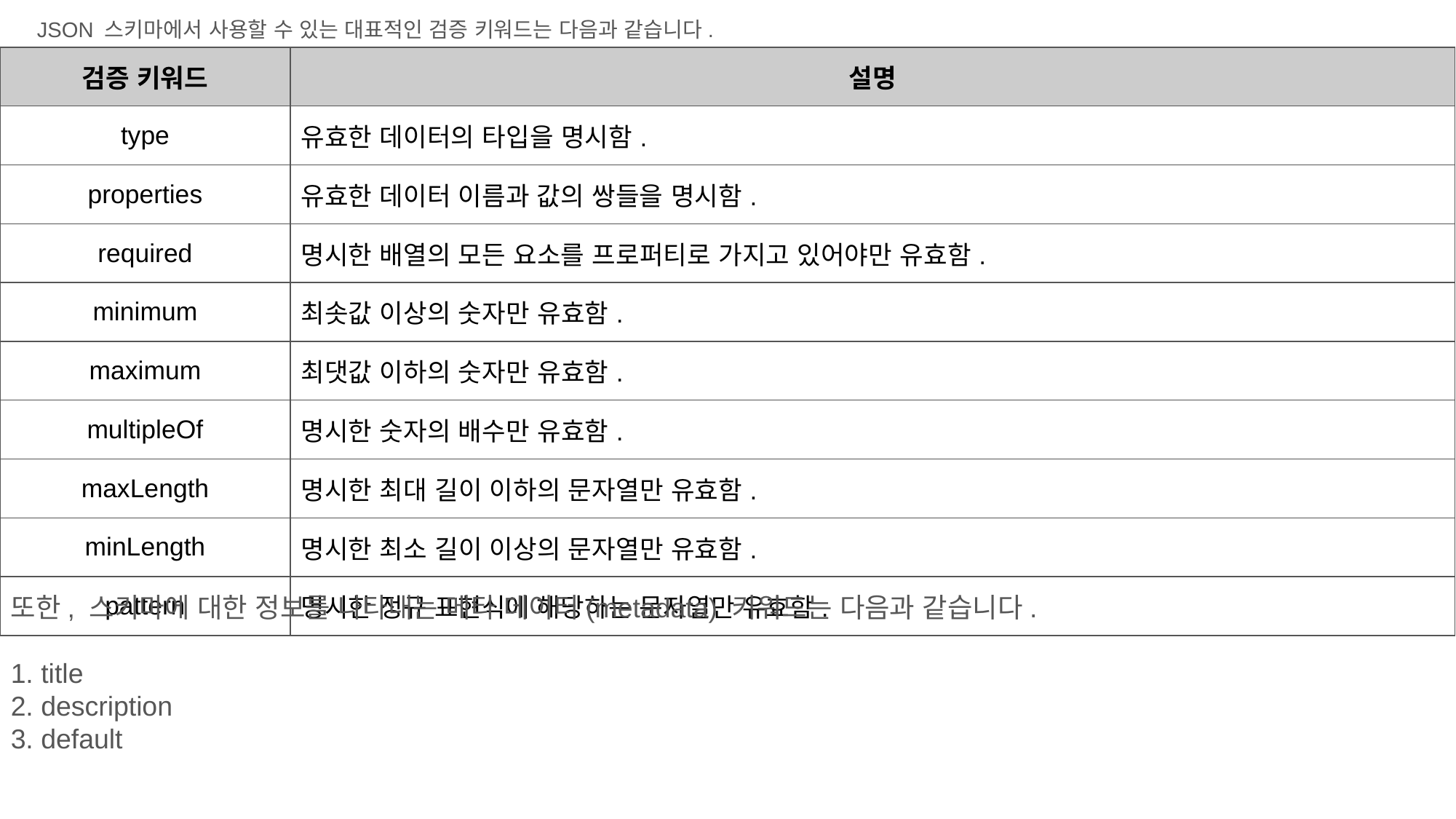

JSON 스키마에서 사용할 수 있는 대표적인 검증 키워드는 다음과 같습니다.
| 검증 키워드 | 설명 |
| --- | --- |
| type | 유효한 데이터의 타입을 명시함. |
| properties | 유효한 데이터 이름과 값의 쌍들을 명시함. |
| required | 명시한 배열의 모든 요소를 프로퍼티로 가지고 있어야만 유효함. |
| minimum | 최솟값 이상의 숫자만 유효함. |
| maximum | 최댓값 이하의 숫자만 유효함. |
| multipleOf | 명시한 숫자의 배수만 유효함. |
| maxLength | 명시한 최대 길이 이하의 문자열만 유효함. |
| minLength | 명시한 최소 길이 이상의 문자열만 유효함. |
| pattern | 명시한 정규 표현식에 해당하는 문자열만 유효함. |
또한, 스키마에 대한 정보를 나타내는 메타 데이터(metadata) 키워드는 다음과 같습니다.

1. title
2. description
3. default